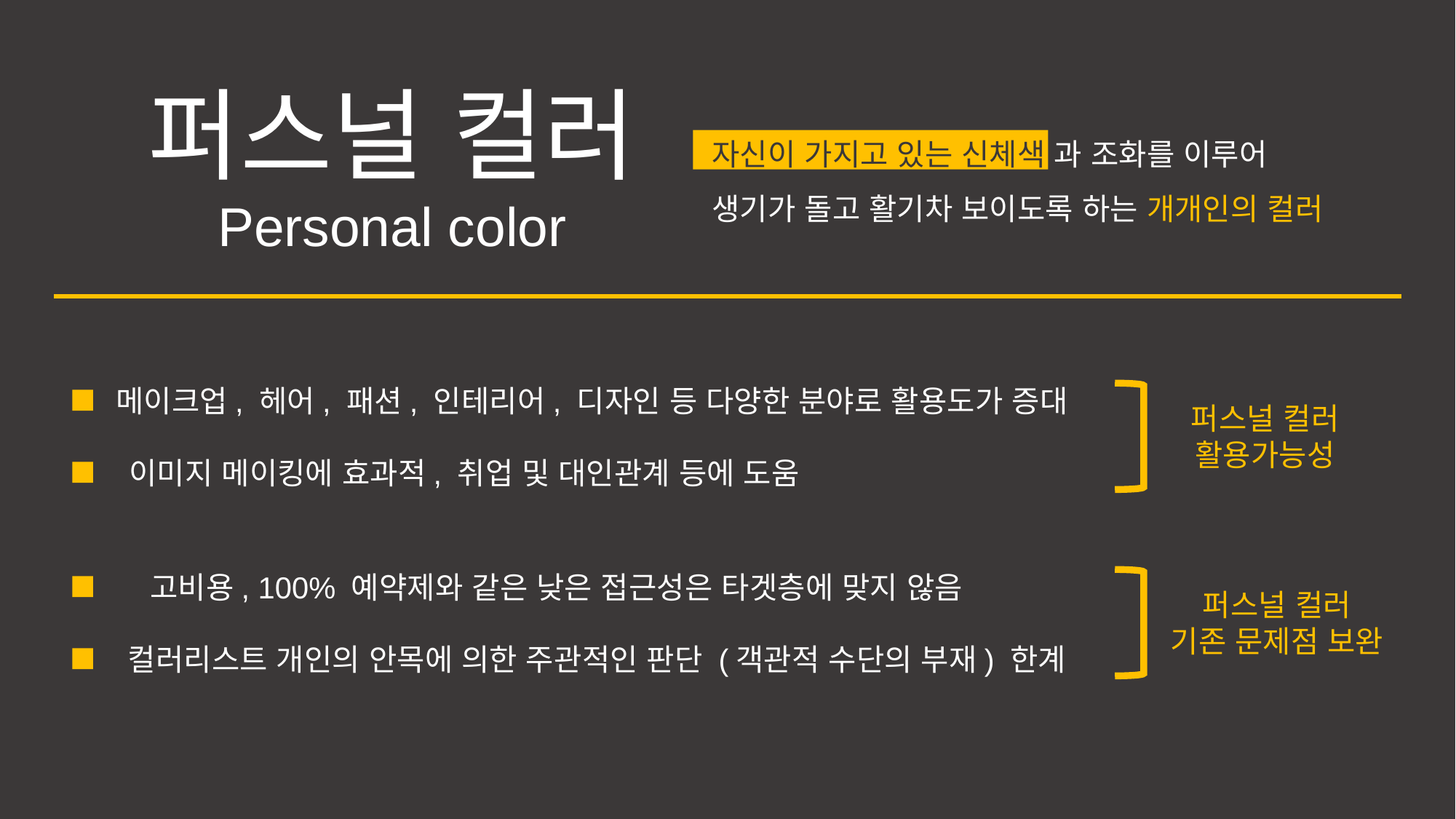

퍼스널 컬러
Personal color
자신이 가지고 있는 신체색 과 조화를 이루어
생기가 돌고 활기차 보이도록 하는 개개인의 컬러

메이크업, 헤어, 패션, 인테리어, 디자인 등 다양한 분야로 활용도가 증대

이미지 메이킹에 효과적, 취업 및 대인관계 등에 도움

퍼스널 컬러
활용가능성
고비용, 100% 예약제와 같은 낮은 접근성은 타겟층에 맞지 않음

컬러리스트 개인의 안목에 의한 주관적인 판단 (객관적 수단의 부재) 한계

퍼스널 컬러
기존 문제점 보완